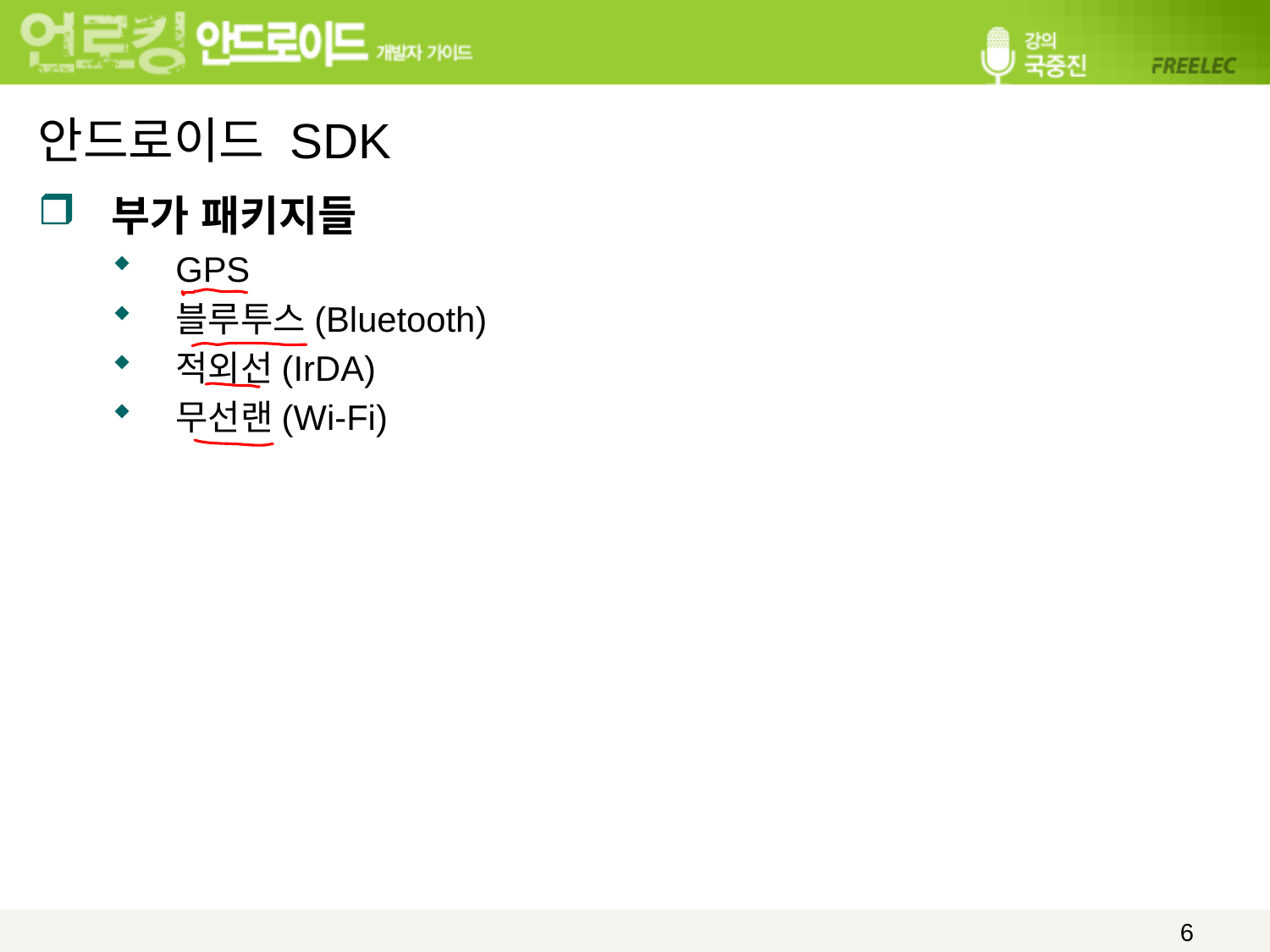

# 안드로이드 SDK
부가 패키지들
GPS
블루투스(Bluetooth)
적외선(IrDA)
무선랜(Wi-Fi)
6